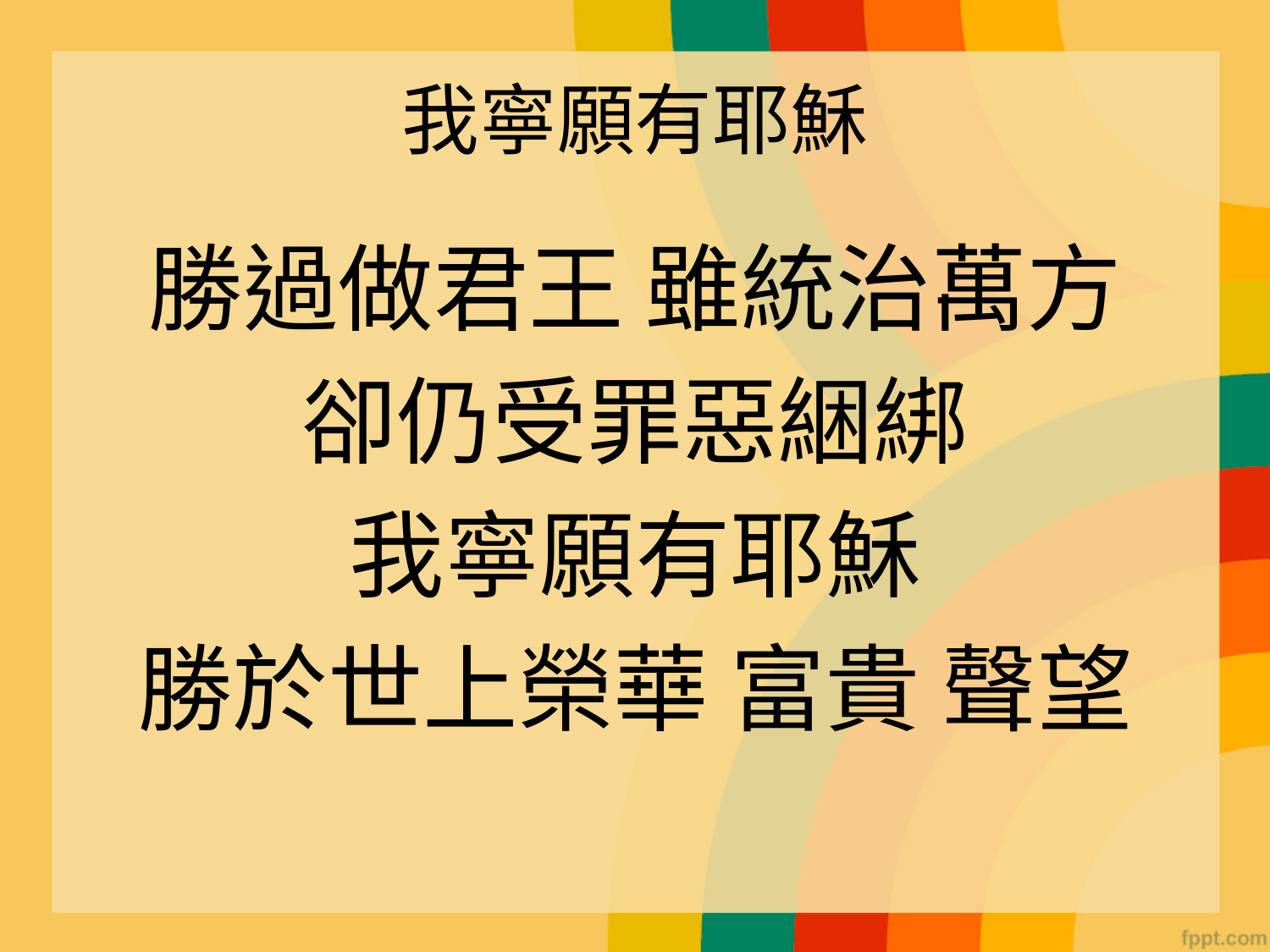

# 我寧願有耶穌
勝過做君王 雖統治萬方
卻仍受罪惡綑綁
我寧願有耶穌
勝於世上榮華 富貴 聲望